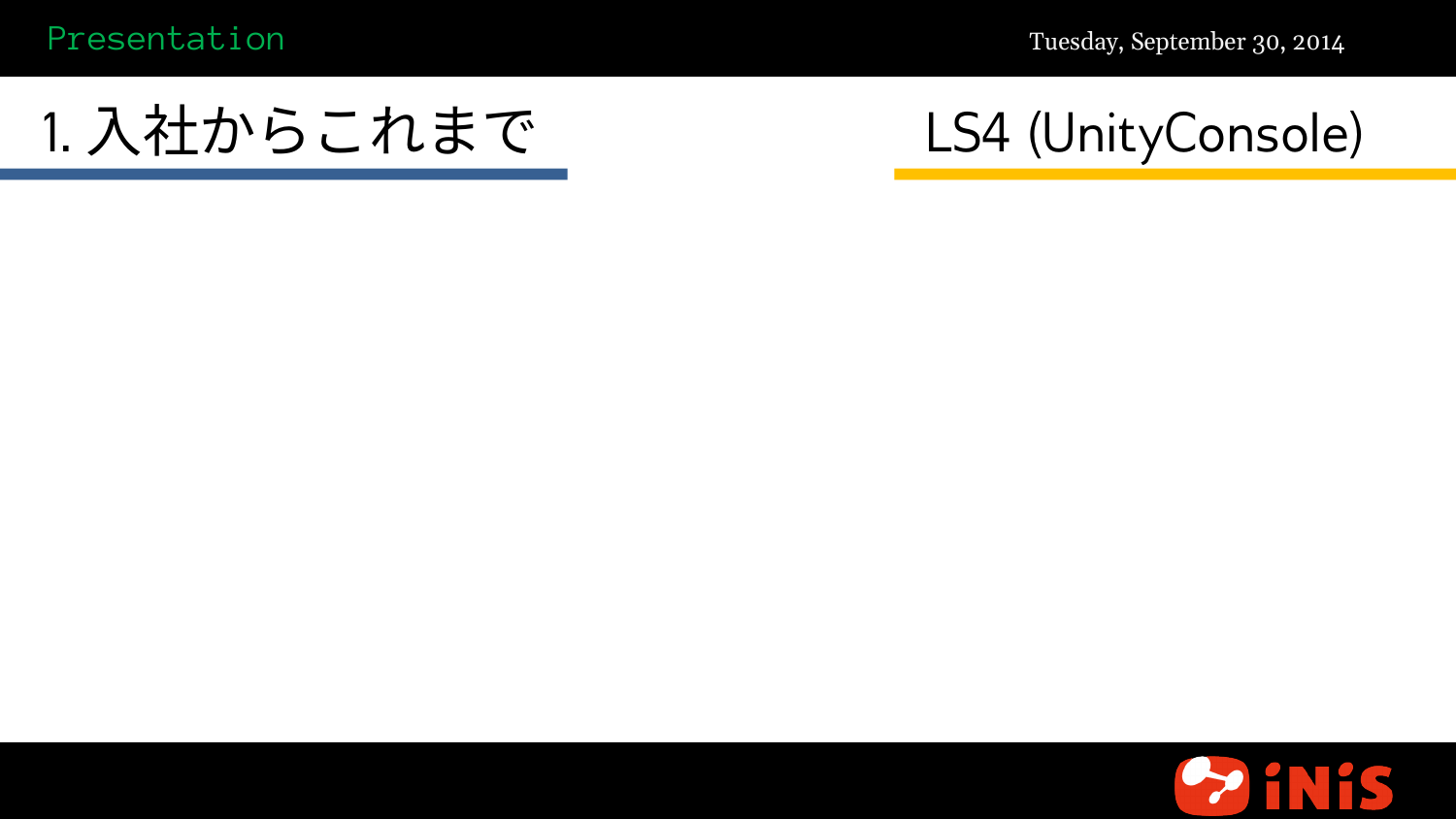

Tuesday, September 30, 2014
# 1.入社からこれまで
LS4 (UnityConsole)